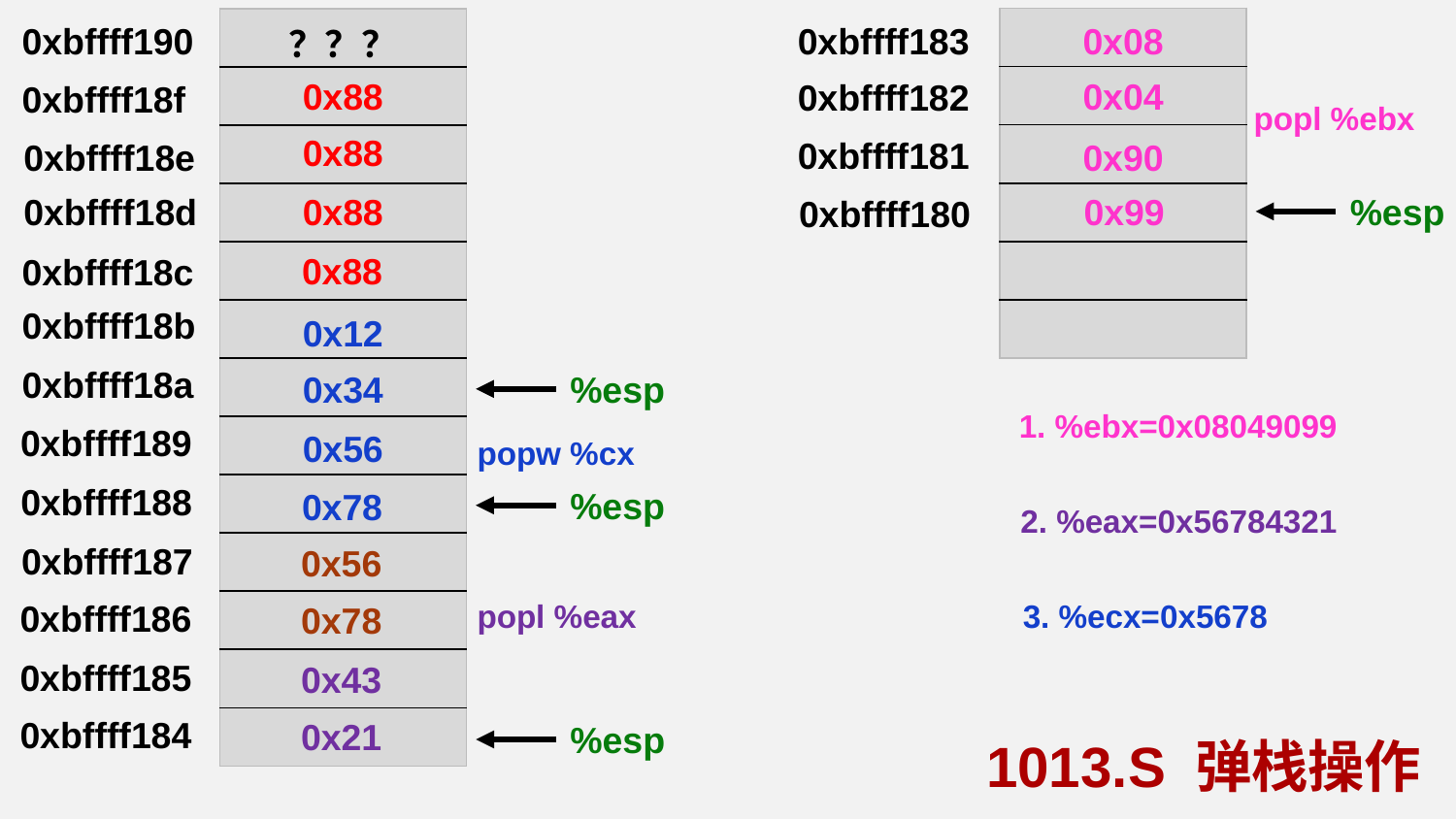

|  |
| --- |
|  |
|  |
|  |
|  |
|  |
| ？？？ |
| --- |
|  |
|  |
|  |
|  |
|  |
|  |
|  |
|  |
|  |
|  |
|  |
|  |
0xbffff183
0x08
0xbffff190
0x88
0x04
0xbffff182
0xbffff18f
popl %ebx
0x88
0xbffff181
0xbffff18e
0x90
0xbffff18d
0x88
0x99
%esp
0xbffff180
0x88
0xbffff18c
0xbffff18b
0x12
0xbffff18a
0x34
%esp
1. %ebx=0x08049099
0xbffff189
0x56
popw %cx
0xbffff188
%esp
0x78
2. %eax=0x56784321
0xbffff187
0x56
3. %ecx=0x5678
popl %eax
0xbffff186
0x78
0xbffff185
0x43
0xbffff184
0x21
%esp
1013.S 弹栈操作